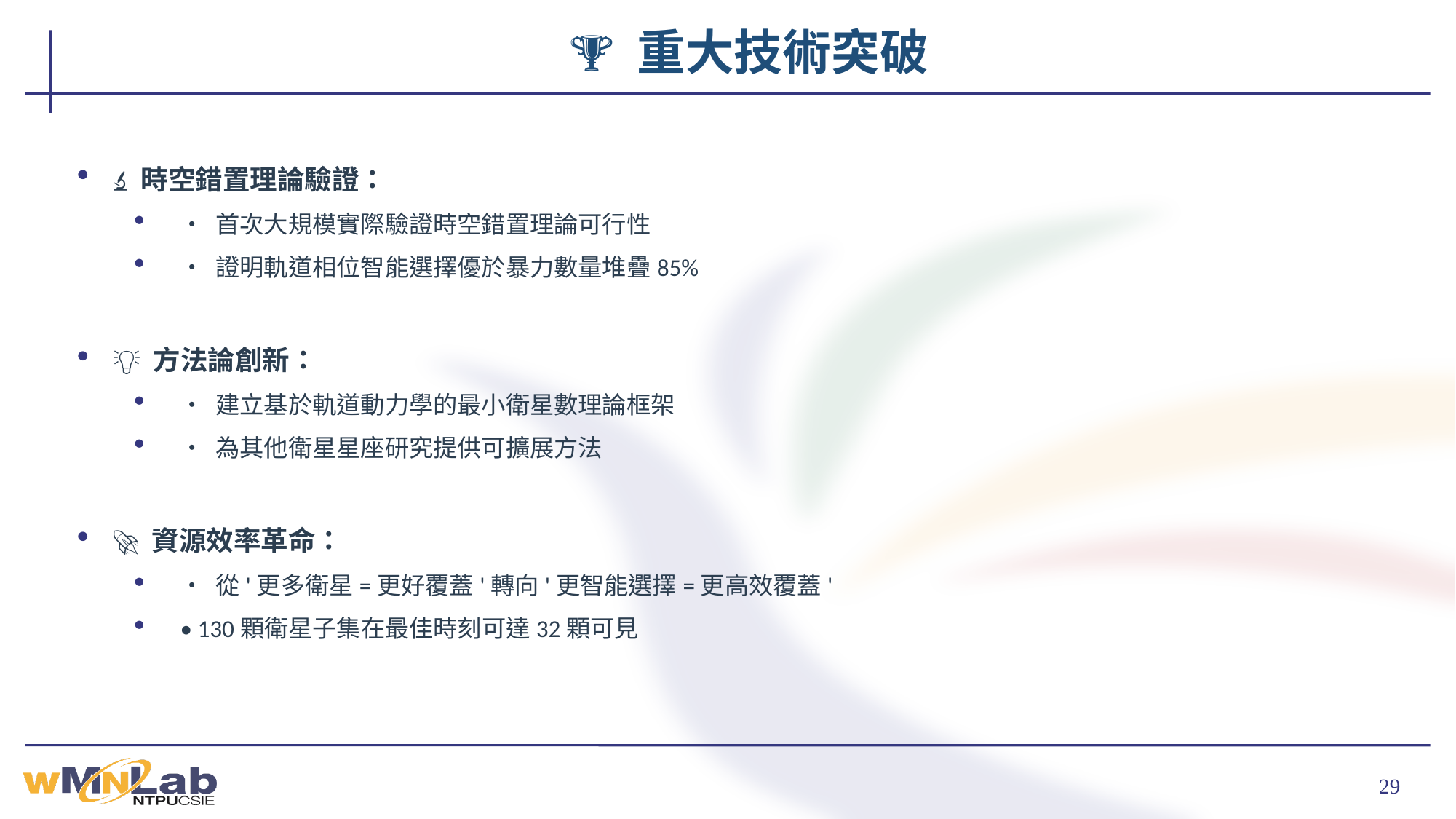

# 🏆 重大技術突破

🔬 時空錯置理論驗證：
  • 首次大規模實際驗證時空錯置理論可行性
  • 證明軌道相位智能選擇優於暴力數量堆疊85%

💡 方法論創新：
  • 建立基於軌道動力學的最小衛星數理論框架
  • 為其他衛星星座研究提供可擴展方法

🚀 資源效率革命：
  • 從'更多衛星=更好覆蓋'轉向'更智能選擇=更高效覆蓋'
  • 130顆衛星子集在最佳時刻可達32顆可見